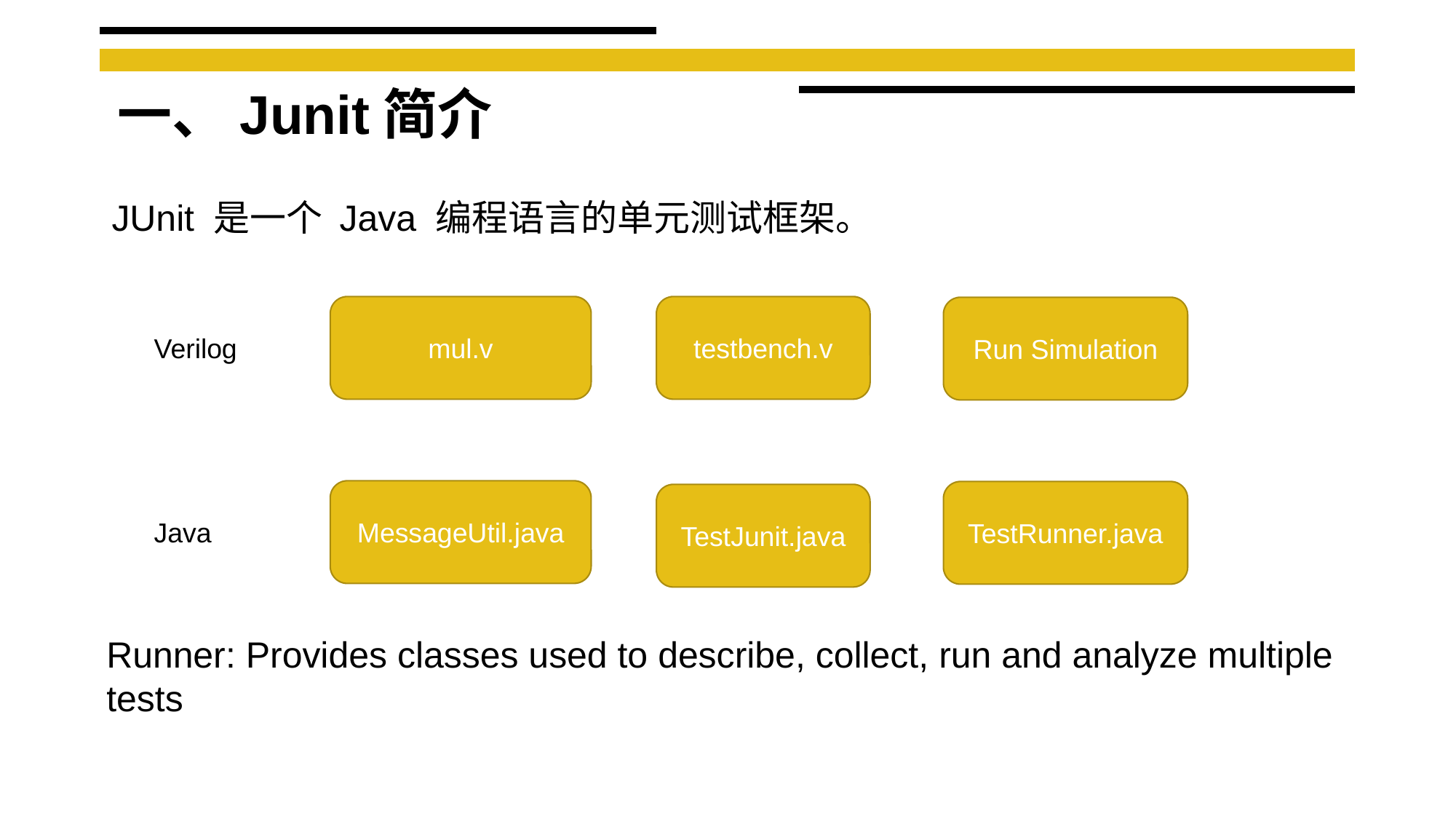

一、Junit简介
JUnit 是一个 Java 编程语言的单元测试框架。
mul.v
testbench.v
Run Simulation
Verilog
MessageUtil.java
TestRunner.java
TestJunit.java
Java
Runner: Provides classes used to describe, collect, run and analyze multiple tests